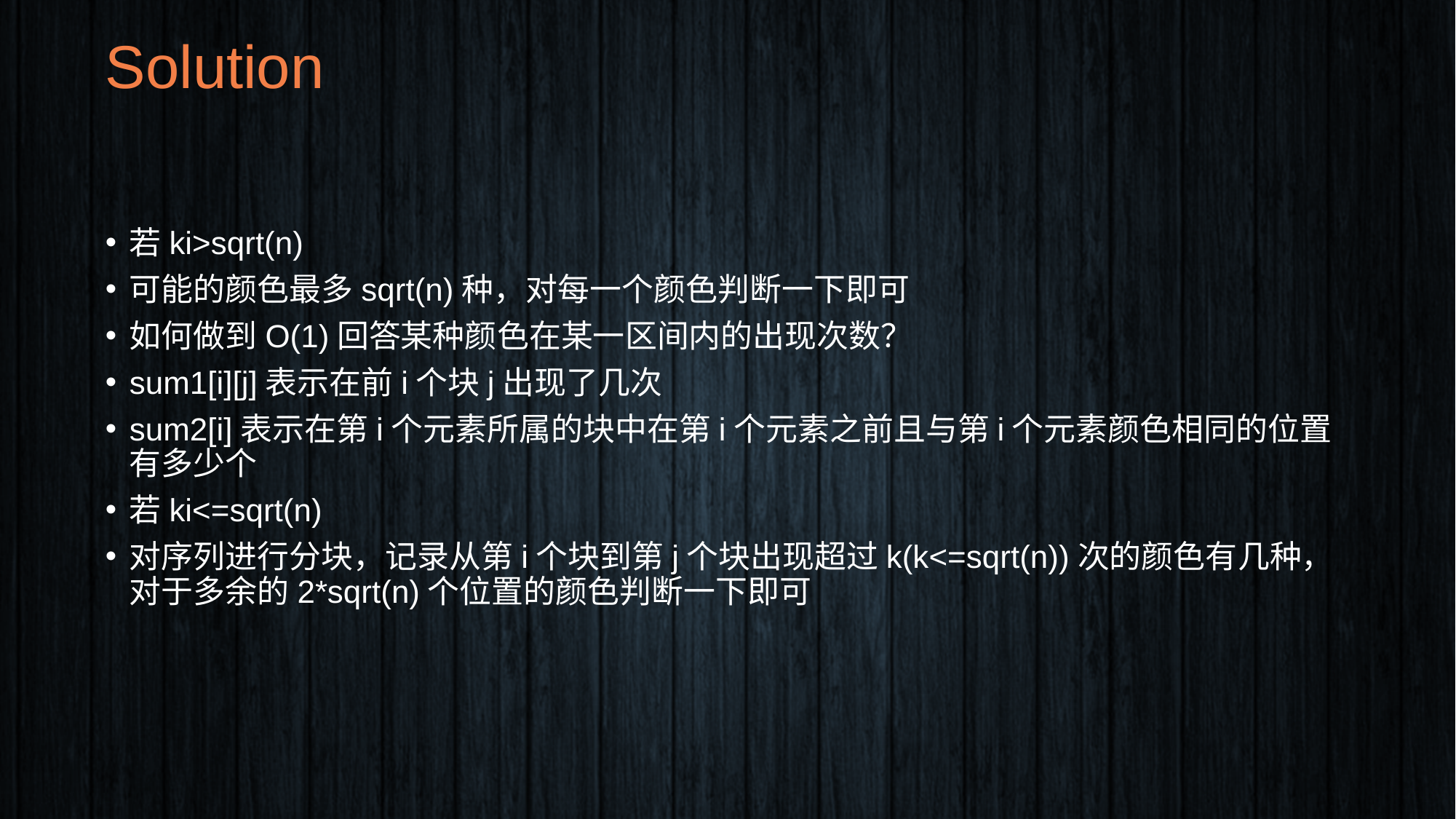

# Solution
若ki>sqrt(n)
可能的颜色最多sqrt(n)种，对每一个颜色判断一下即可
如何做到O(1)回答某种颜色在某一区间内的出现次数？
sum1[i][j]表示在前i个块j出现了几次
sum2[i]表示在第i个元素所属的块中在第i个元素之前且与第i个元素颜色相同的位置有多少个
若ki<=sqrt(n)
对序列进行分块，记录从第i个块到第j个块出现超过k(k<=sqrt(n))次的颜色有几种，对于多余的2*sqrt(n)个位置的颜色判断一下即可